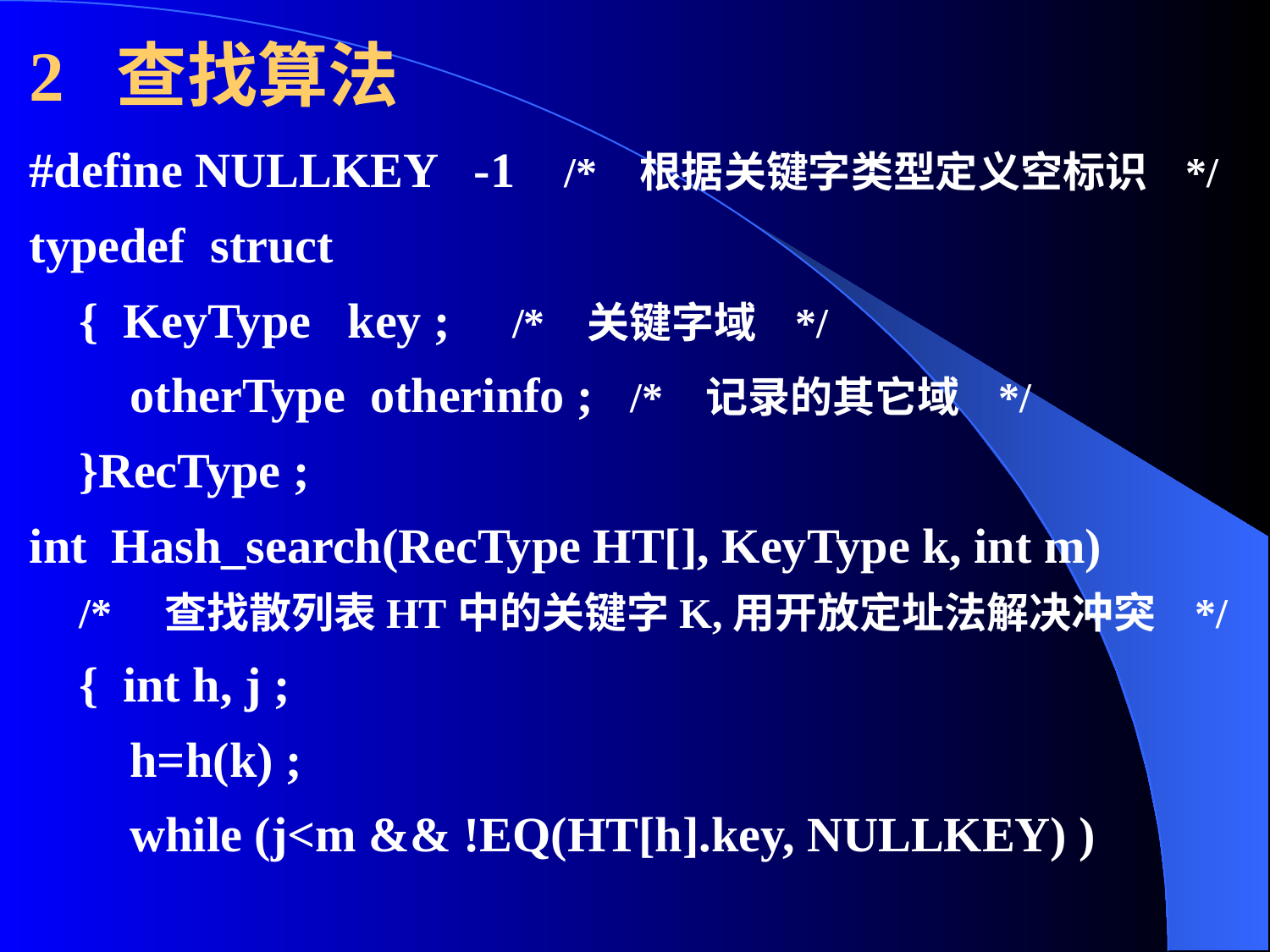

2  查找算法
#define NULLKEY   -1    /*   根据关键字类型定义空标识   */
typedef  struct
{  KeyType   key ;     /*   关键字域   */
otherType  otherinfo ;   /*   记录的其它域   */
}RecType ;
int  Hash_search(RecType HT[], KeyType k, int m)
/*    查找散列表HT中的关键字K,用开放定址法解决冲突   */
{  int h, j ;
h=h(k) ;
while (j<m && !EQ(HT[h].key, NULLKEY) )